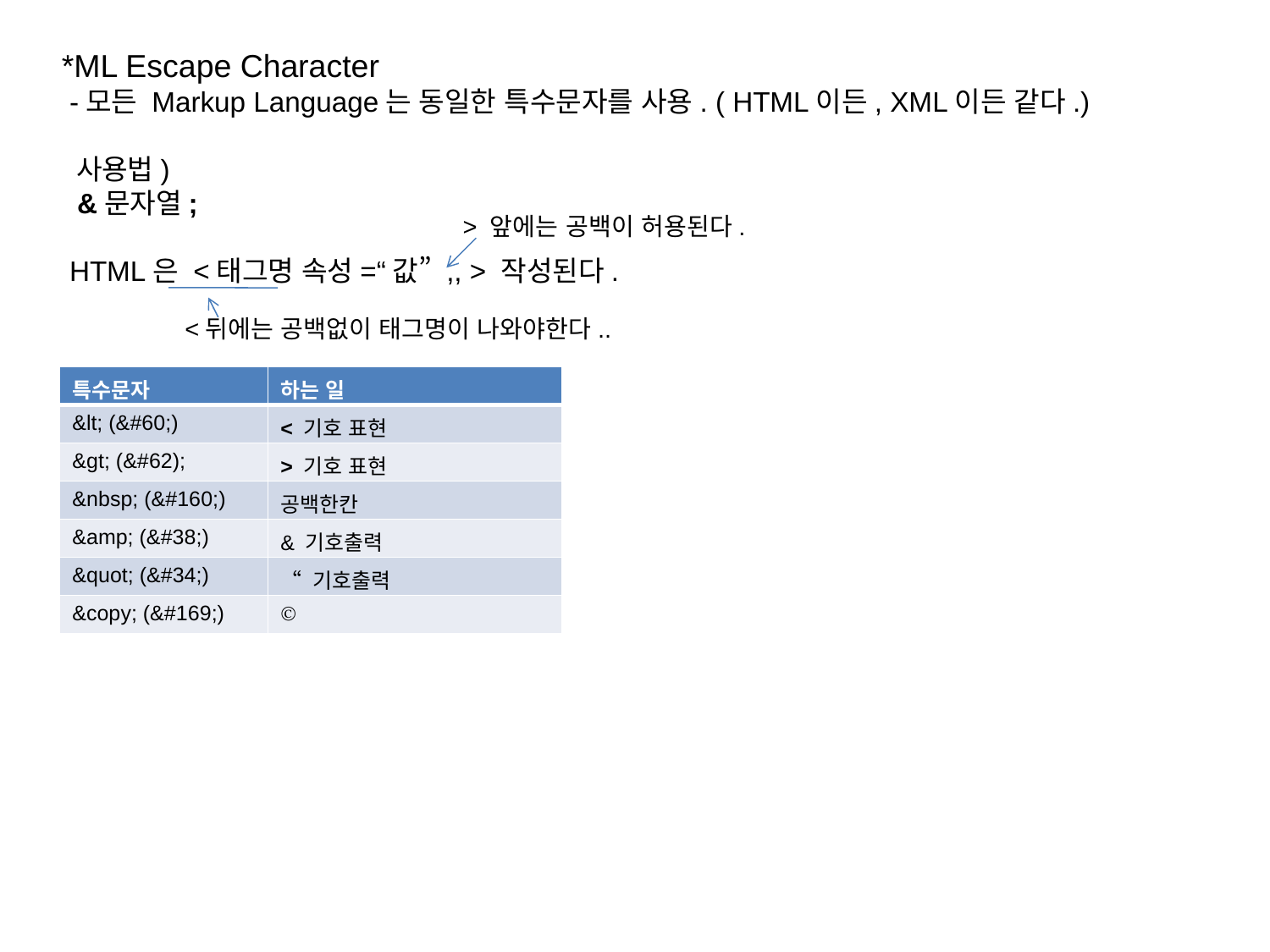

*ML Escape Character
 -모든 Markup Language는 동일한 특수문자를 사용. ( HTML이든, XML이든 같다.)

 사용법)
  &문자열;

 HTML은 <태그명 속성=“값” ,, > 작성된다.
> 앞에는 공백이 허용된다.
<뒤에는 공백없이 태그명이 나와야한다..
| 특수문자 | 하는 일 |
| --- | --- |
| &lt; (&#60;) | < 기호 표현 |
| &gt; (&#62); | > 기호 표현 |
| &nbsp; (&#160;) | 공백한칸 |
| &amp; (&#38;) | & 기호출력 |
| &quot; (&#34;) | “ 기호출력 |
| &copy; (&#169;) | Ⓒ |